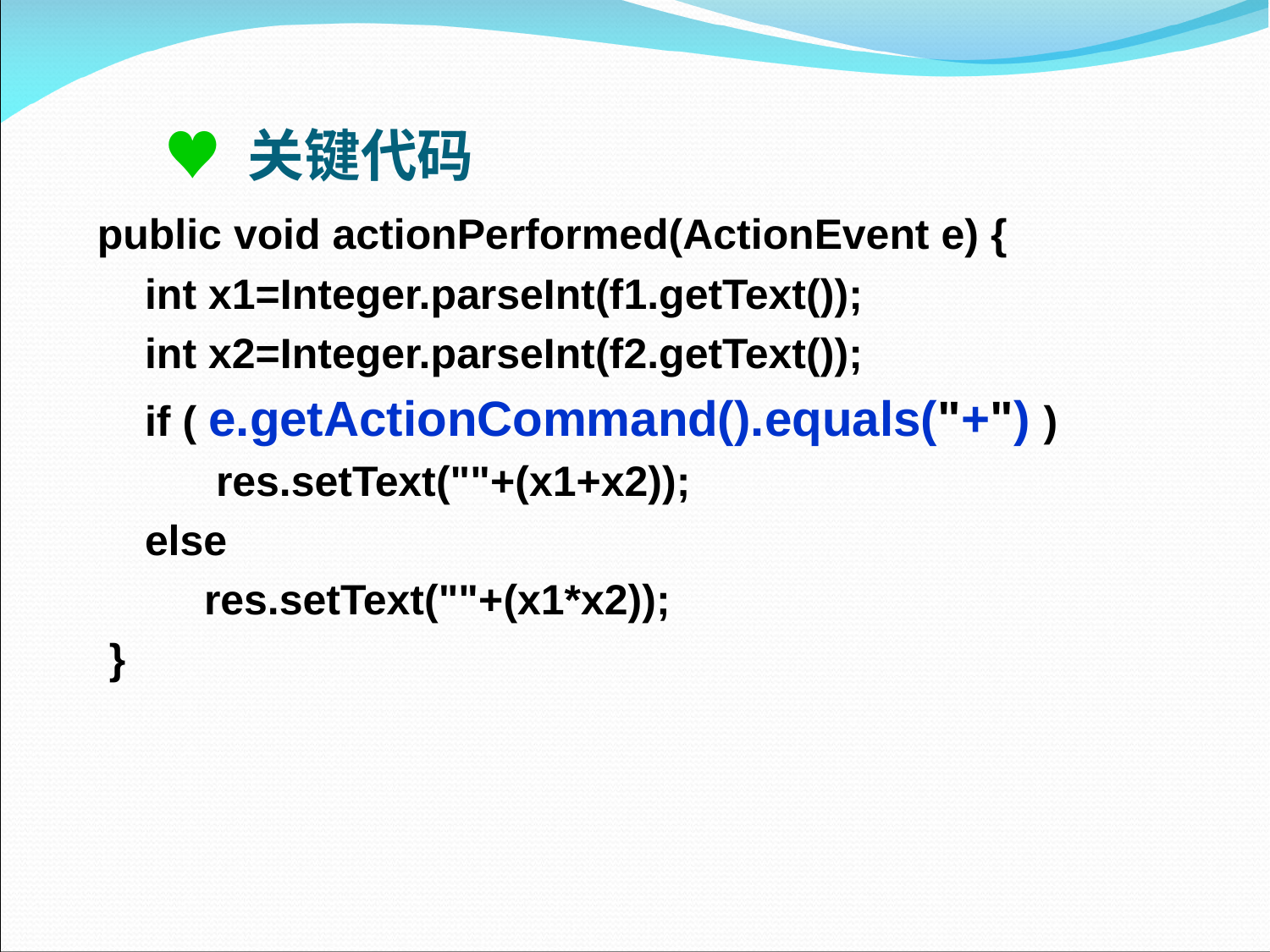

# ♥ 关键代码
public void actionPerformed(ActionEvent e) {
    int x1=Integer.parseInt(f1.getText());
    int x2=Integer.parseInt(f2.getText());
    if ( e.getActionCommand().equals("+") )
          res.setText(""+(x1+x2));
    else
         res.setText(""+(x1*x2));
 }